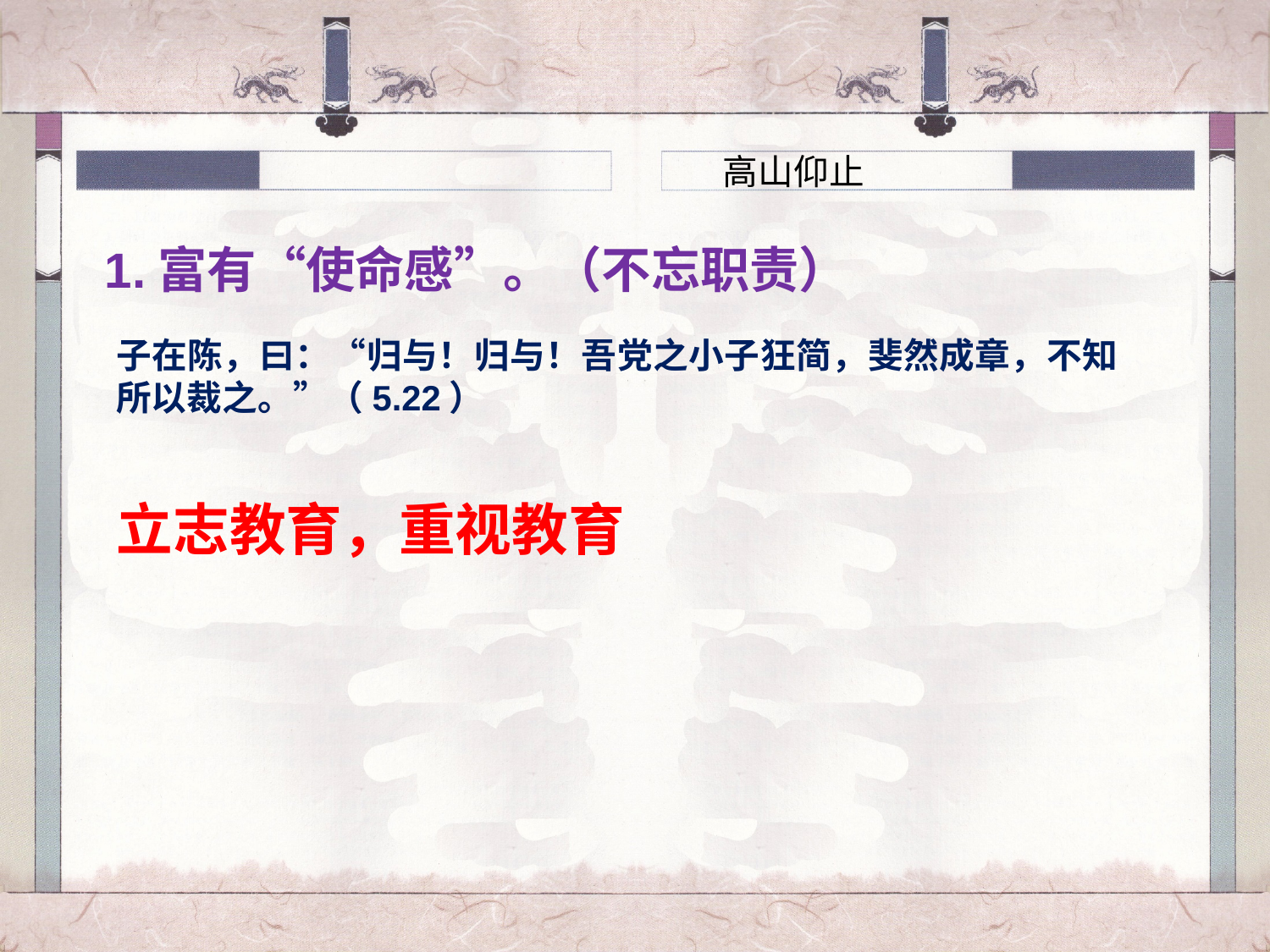

高山仰止
1.富有“使命感”。（不忘职责）
子在陈，曰：“归与！归与！吾党之小子狂简，斐然成章，不知所以裁之。”（5.22）
立志教育，重视教育